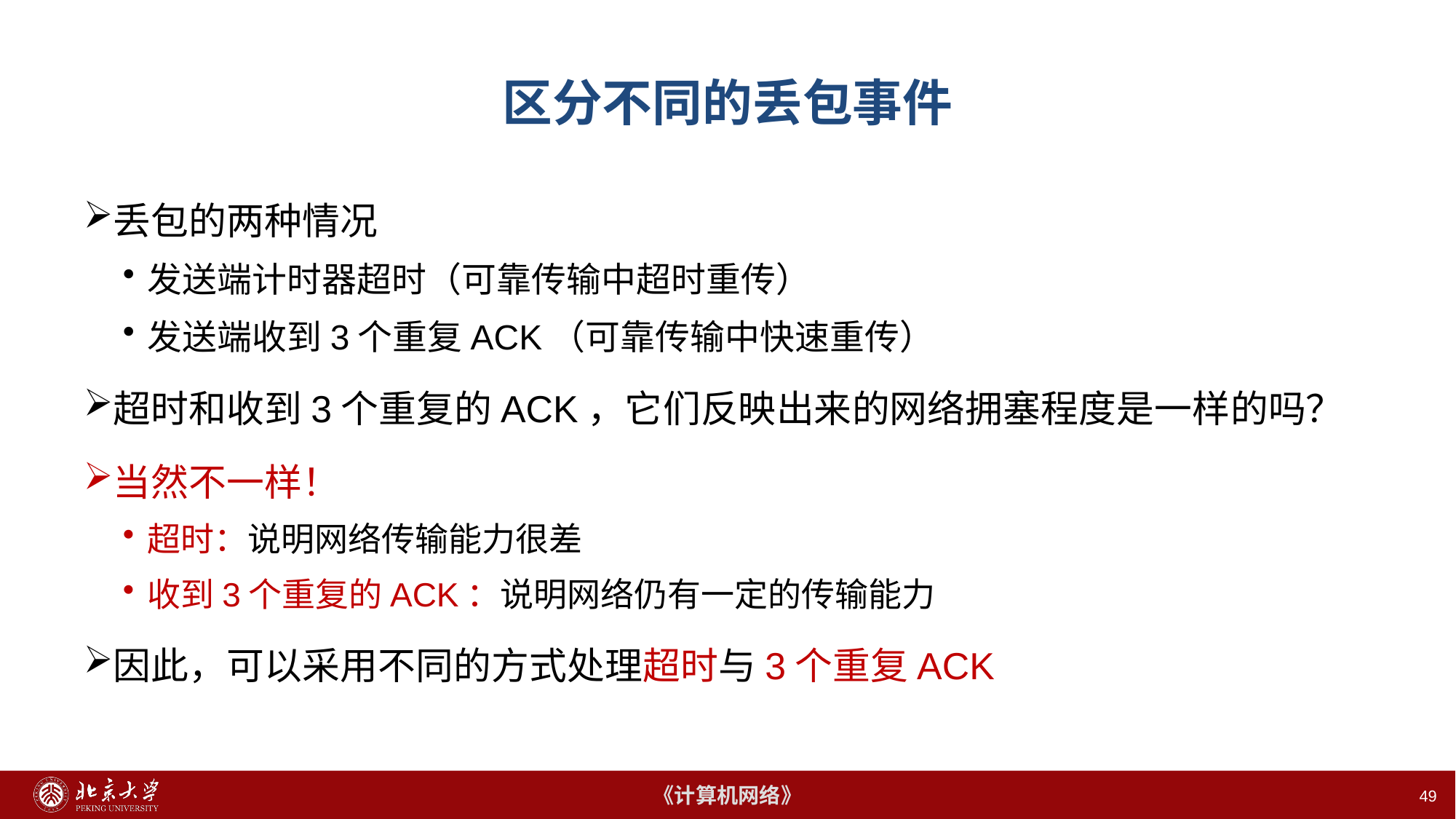

49
# 区分不同的丢包事件
丢包的两种情况
发送端计时器超时（可靠传输中超时重传）
发送端收到3个重复ACK（可靠传输中快速重传）
超时和收到3个重复的ACK，它们反映出来的网络拥塞程度是一样的吗？
当然不一样！
超时：说明网络传输能力很差
收到3个重复的ACK：说明网络仍有一定的传输能力
因此，可以采用不同的方式处理超时与3个重复ACK